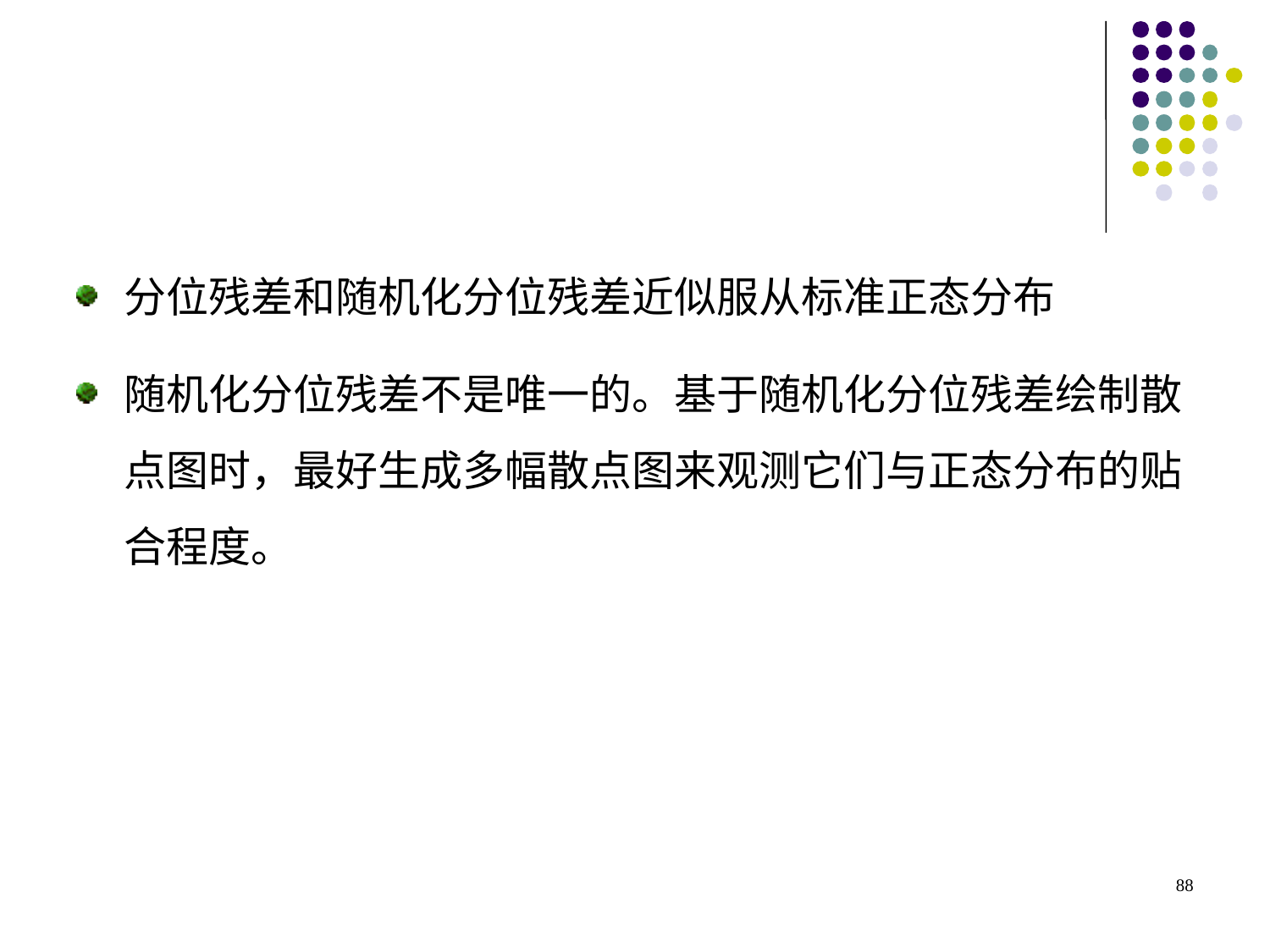

分位残差和随机化分位残差近似服从标准正态分布
随机化分位残差不是唯一的。基于随机化分位残差绘制散点图时，最好生成多幅散点图来观测它们与正态分布的贴合程度。
88